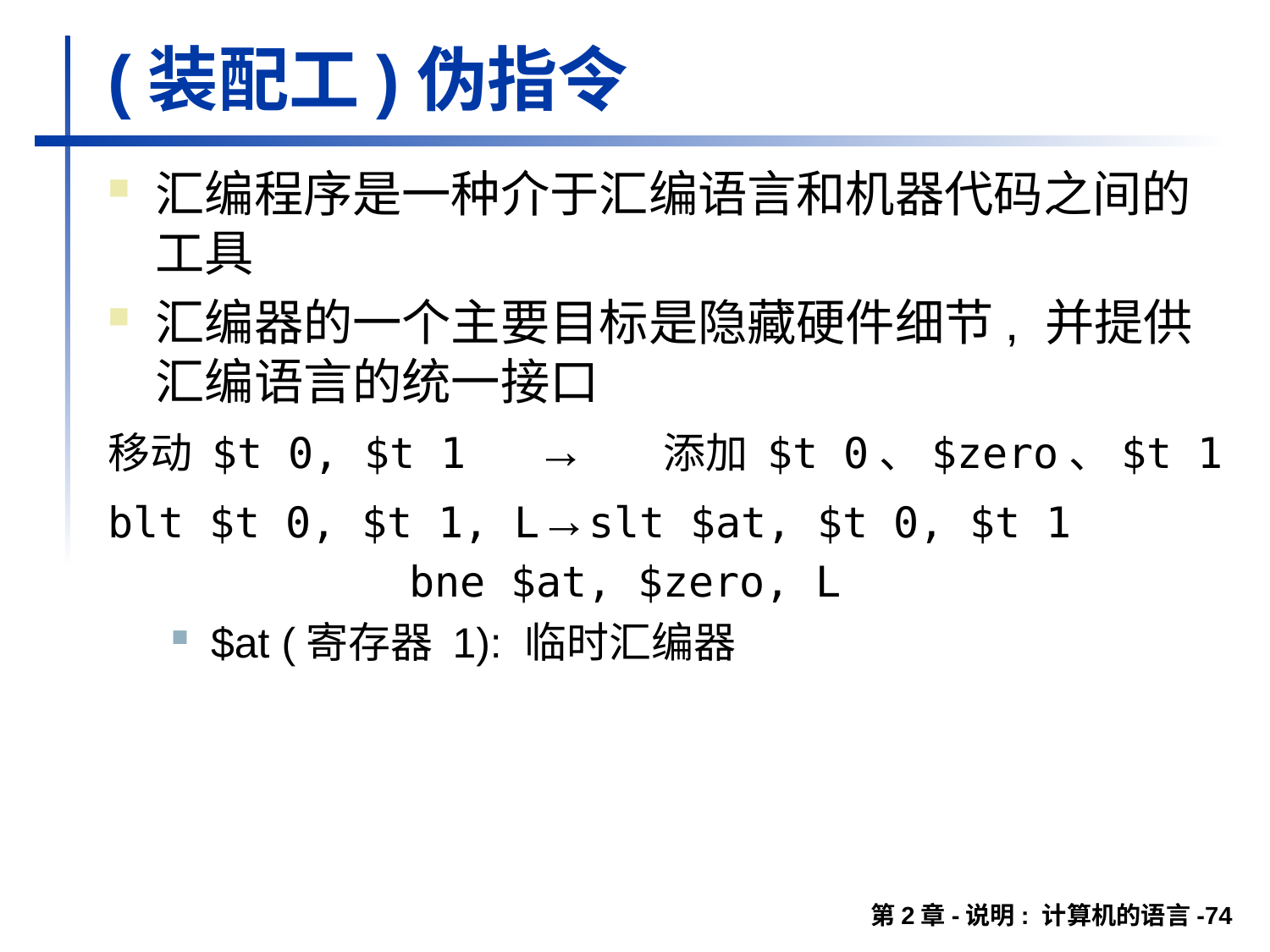

# (装配工)伪指令
汇编程序是一种介于汇编语言和机器代码之间的工具
汇编器的一个主要目标是隐藏硬件细节, 并提供汇编语言的统一接口
移动 $t 0, $t 1	→	添加 $t 0、$zero、$t 1
blt $t 0, $t 1, L→slt $at, $t 0, $t 1
		bne $at, $zero, L
$at (寄存器 1): 临时汇编器
第2章-说明: 计算机的语言-74